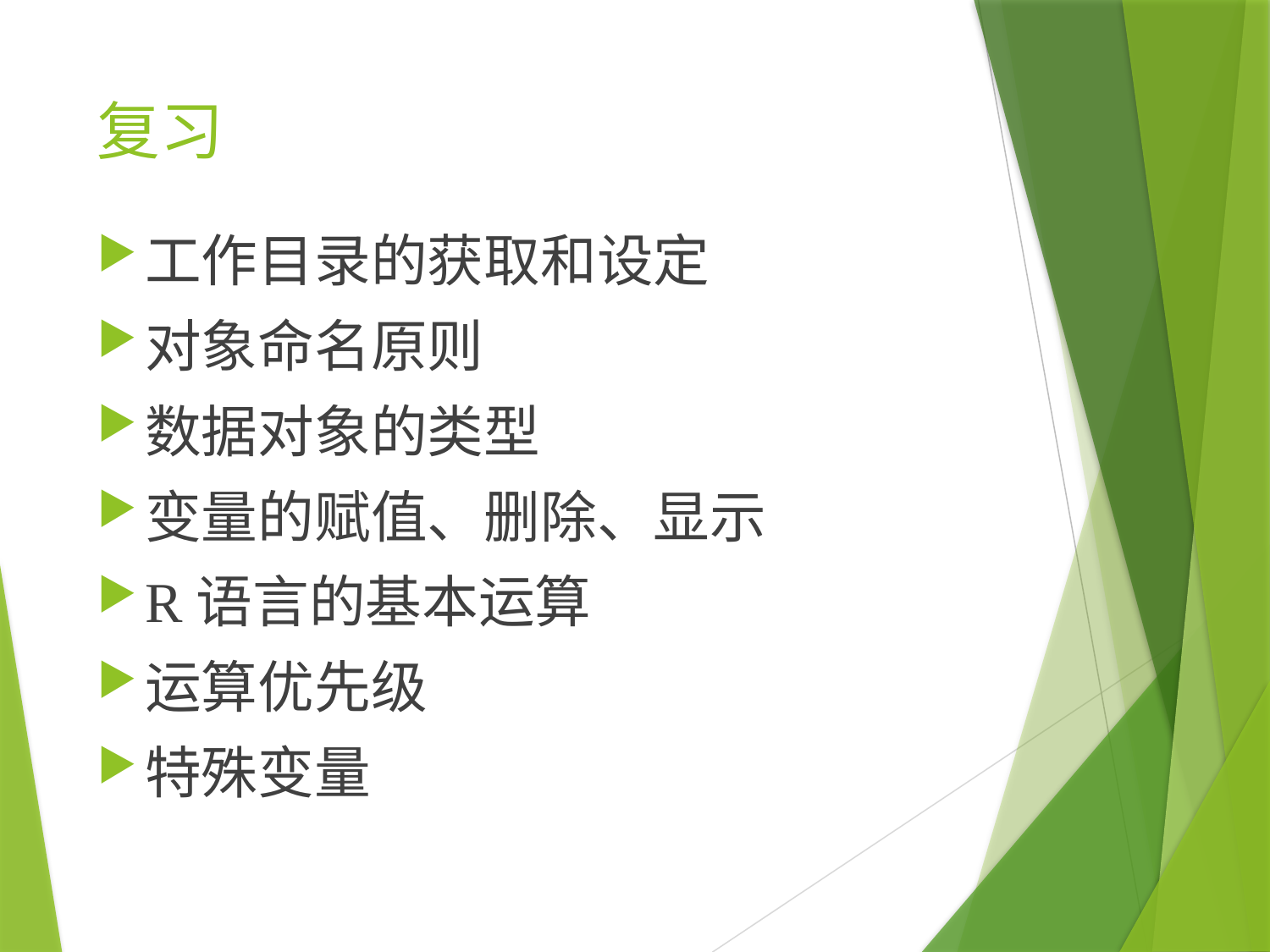

# 复习
工作目录的获取和设定
对象命名原则
数据对象的类型
变量的赋值、删除、显示
R语言的基本运算
运算优先级
特殊变量